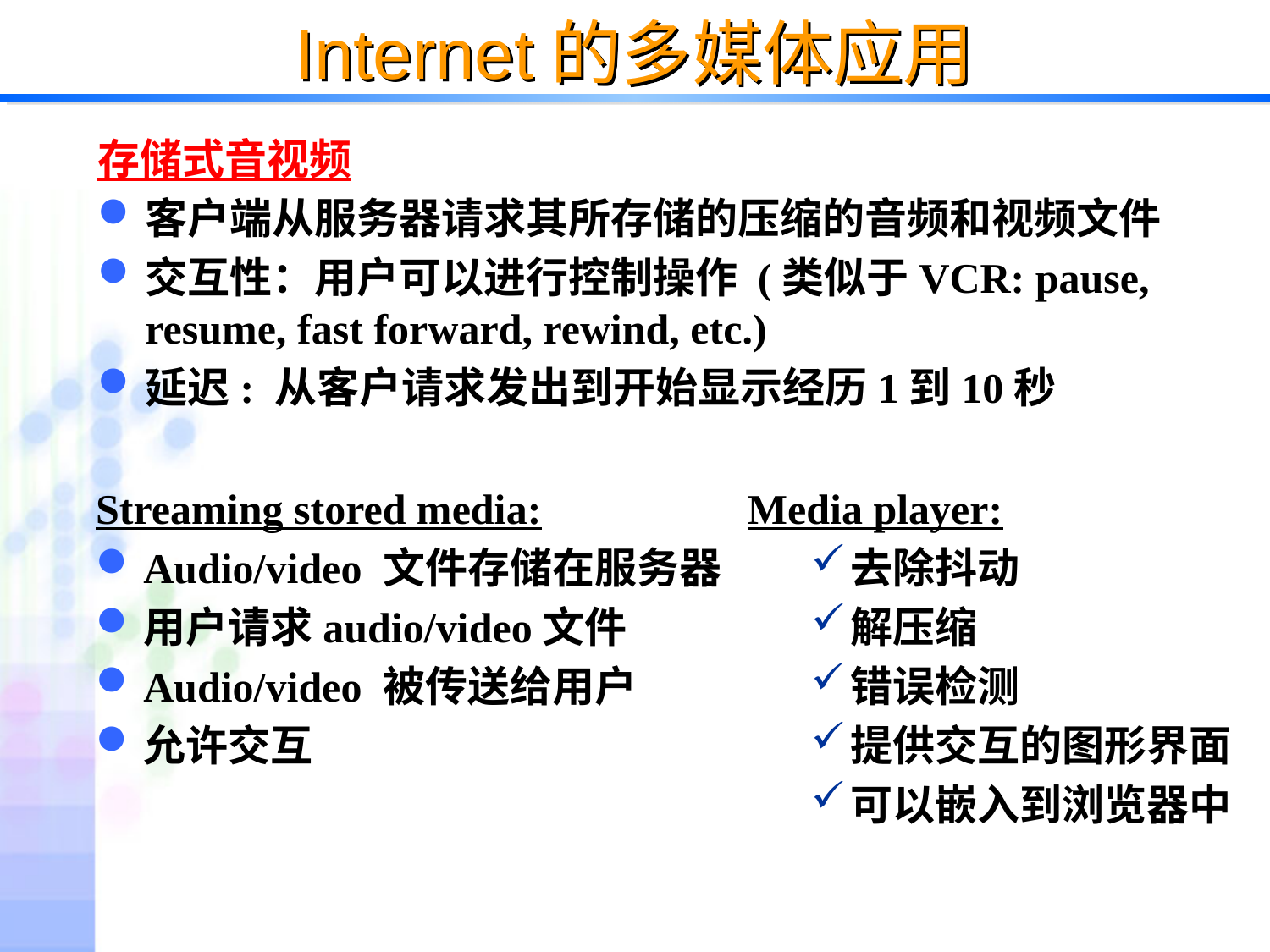

# Internet的多媒体应用
存储式音视频
客户端从服务器请求其所存储的压缩的音频和视频文件
交互性：用户可以进行控制操作 (类似于VCR: pause, resume, fast forward, rewind, etc.)
延迟: 从客户请求发出到开始显示经历1到10秒
Streaming stored media:
Audio/video 文件存储在服务器
用户请求audio/video文件
Audio/video 被传送给用户
允许交互
Media player:
去除抖动
解压缩
错误检测
提供交互的图形界面
可以嵌入到浏览器中